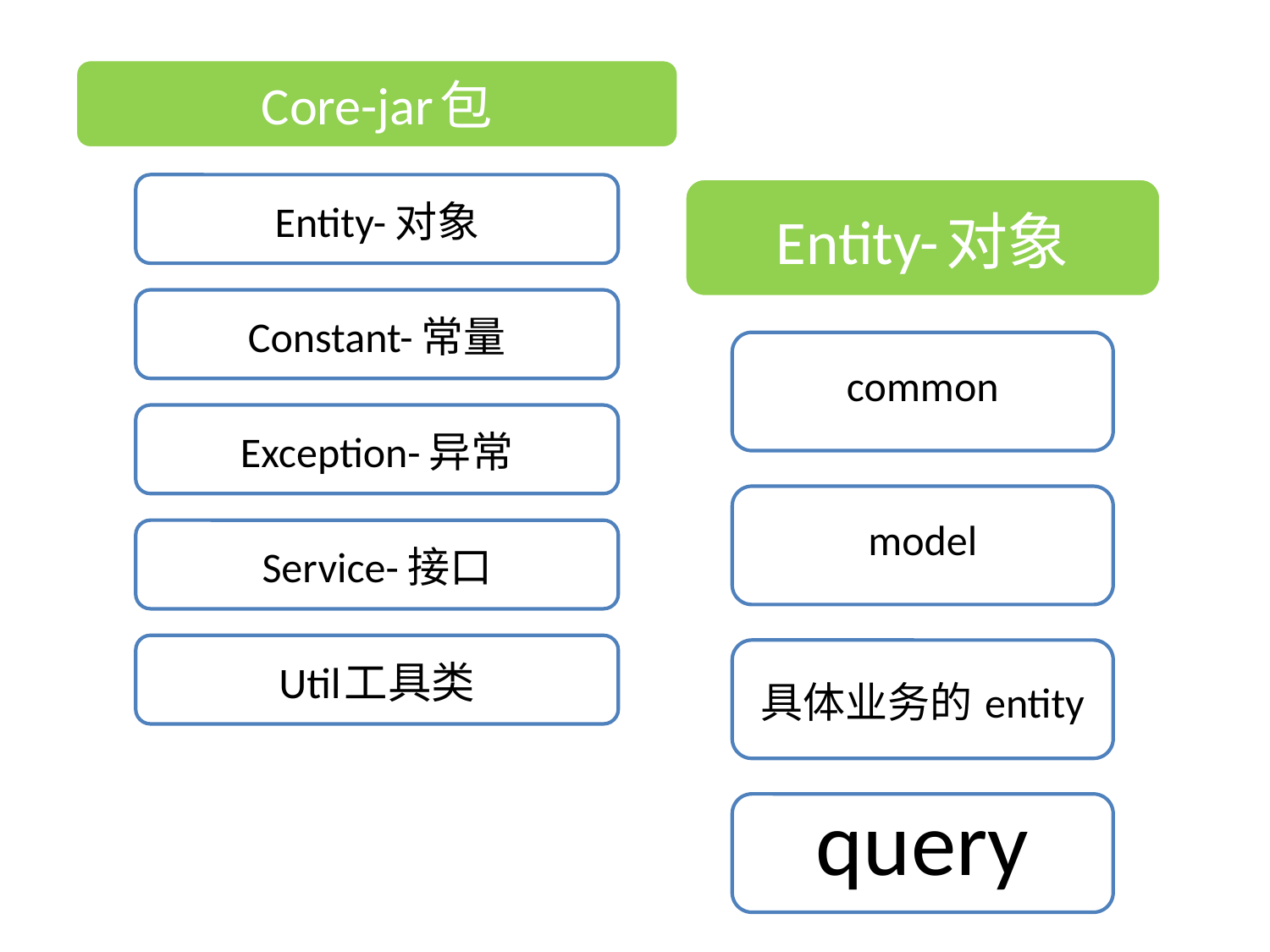

Core-jar包
Entity-对象
Service-接口
Constant-常量
Exception-异常
Util工具类
common
具体业务的entity
Entity-对象
query
model